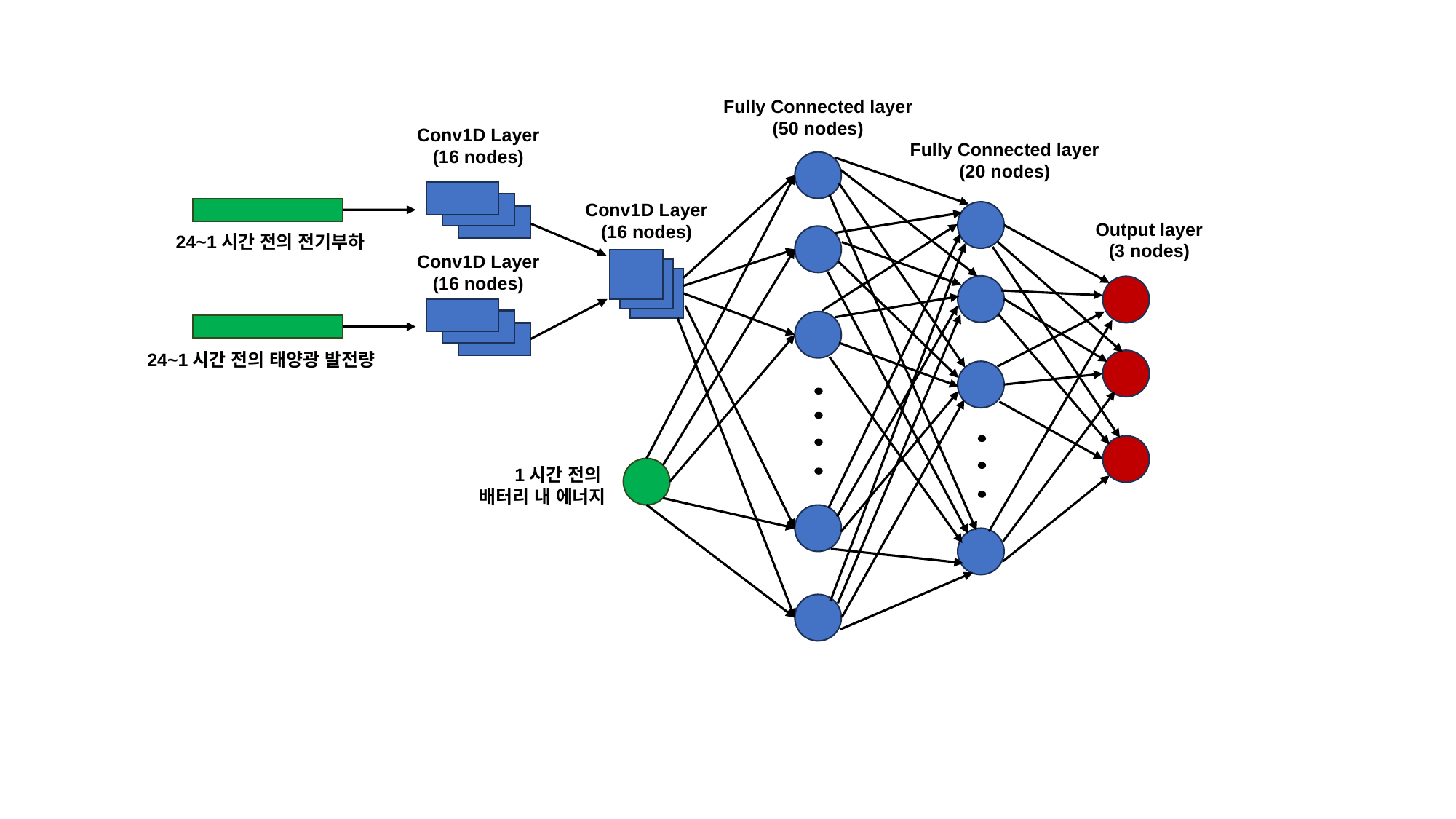

Fully Connected layer
(50 nodes)
Conv1D Layer
(16 nodes)
Fully Connected layer
(20 nodes)

Conv1D Layer
(16 nodes)

Output layer
(3 nodes)
24~1시간 전의 전기부하

Conv1D Layer
(16 nodes)

24~1시간 전의 태양광 발전량

1시간 전의
배터리 내 에너지